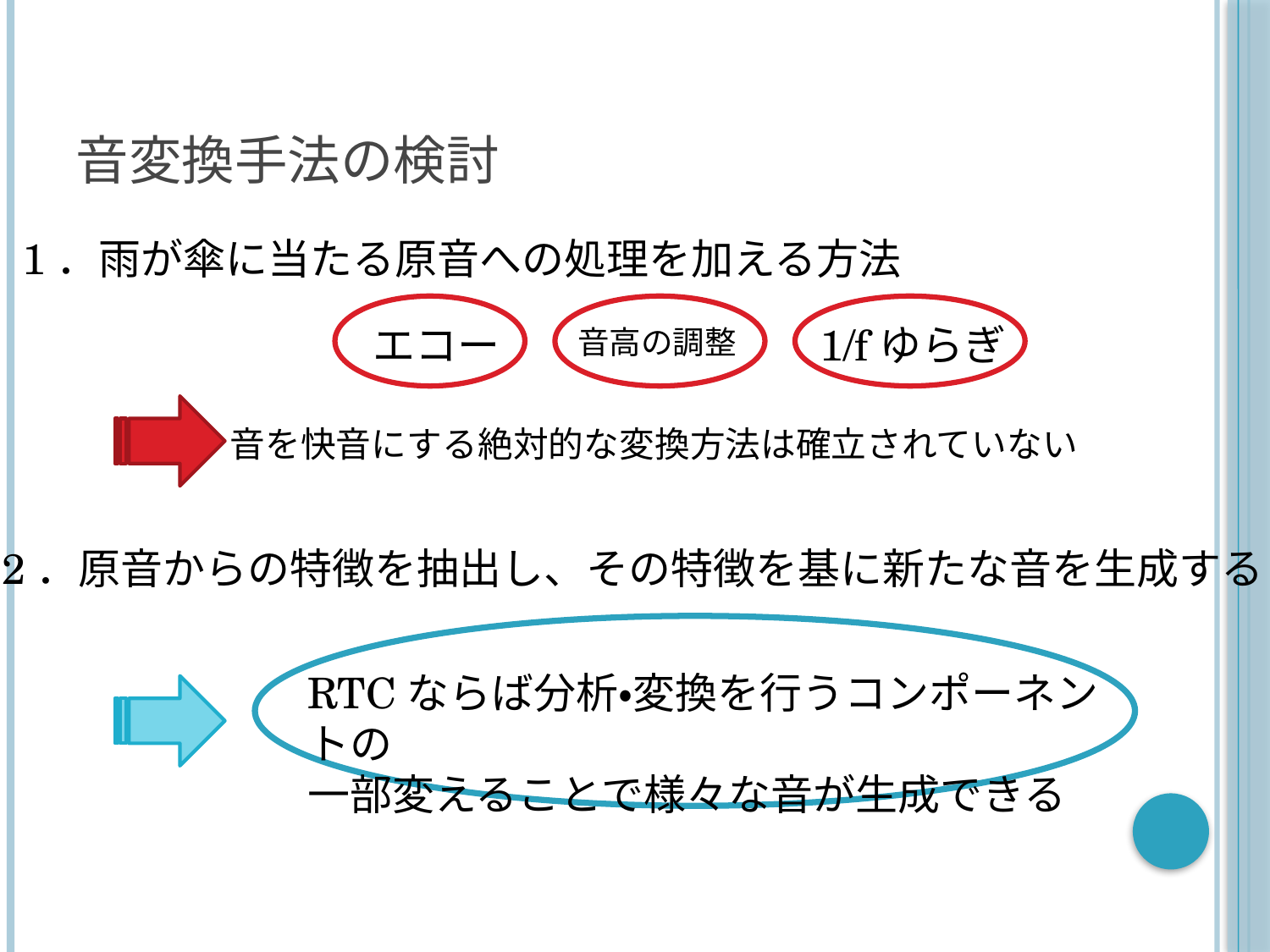

# 音変換手法の検討
1．雨が傘に当たる原音への処理を加える方法

エコー

音高の調整

1/fゆらぎ

音を快音にする絶対的な変換方法は確立されていない
2．原音からの特徴を抽出し、その特徴を基に新たな音を生成する

RTCならば分析・変換を行うコンポーネントの
一部変えることで様々な音が生成できる